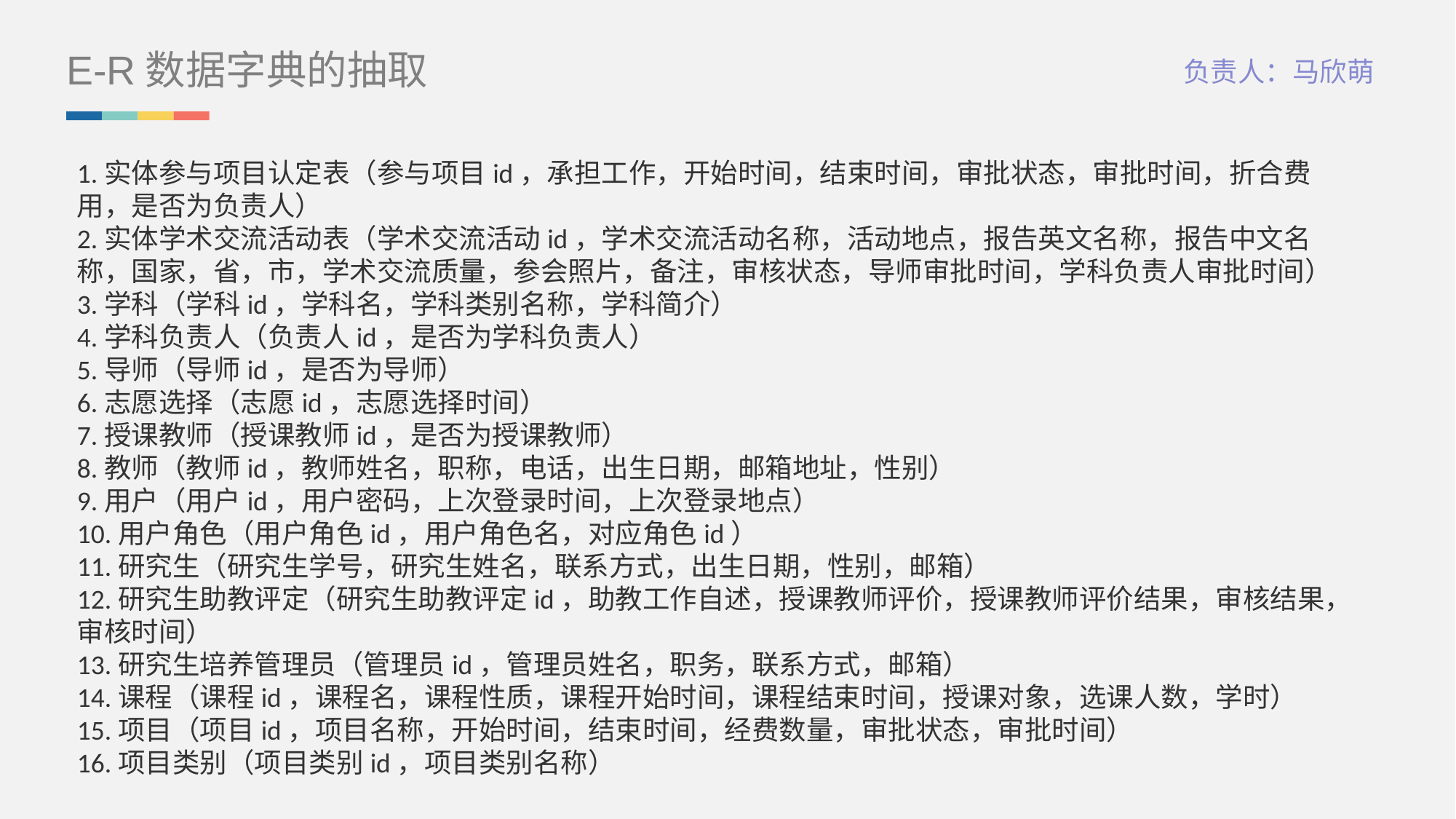

E-R数据字典的抽取
负责人：马欣萌

1.实体参与项目认定表（参与项目id，承担工作，开始时间，结束时间，审批状态，审批时间，折合费用，是否为负责人）
2.实体学术交流活动表（学术交流活动id，学术交流活动名称，活动地点，报告英文名称，报告中文名称，国家，省，市，学术交流质量，参会照片，备注，审核状态，导师审批时间，学科负责人审批时间）
3.学科（学科id，学科名，学科类别名称，学科简介）
4.学科负责人（负责人id，是否为学科负责人）
5.导师（导师id，是否为导师）
6.志愿选择（志愿id，志愿选择时间）
7.授课教师（授课教师id，是否为授课教师）
8.教师（教师id，教师姓名，职称，电话，出生日期，邮箱地址，性别）
9.用户（用户id，用户密码，上次登录时间，上次登录地点）
10.用户角色（用户角色id，用户角色名，对应角色id）
11.研究生（研究生学号，研究生姓名，联系方式，出生日期，性别，邮箱）
12.研究生助教评定（研究生助教评定id，助教工作自述，授课教师评价，授课教师评价结果，审核结果，审核时间）
13.研究生培养管理员（管理员id，管理员姓名，职务，联系方式，邮箱）
14.课程（课程id，课程名，课程性质，课程开始时间，课程结束时间，授课对象，选课人数，学时）
15.项目（项目id，项目名称，开始时间，结束时间，经费数量，审批状态，审批时间）
16.项目类别（项目类别id，项目类别名称）